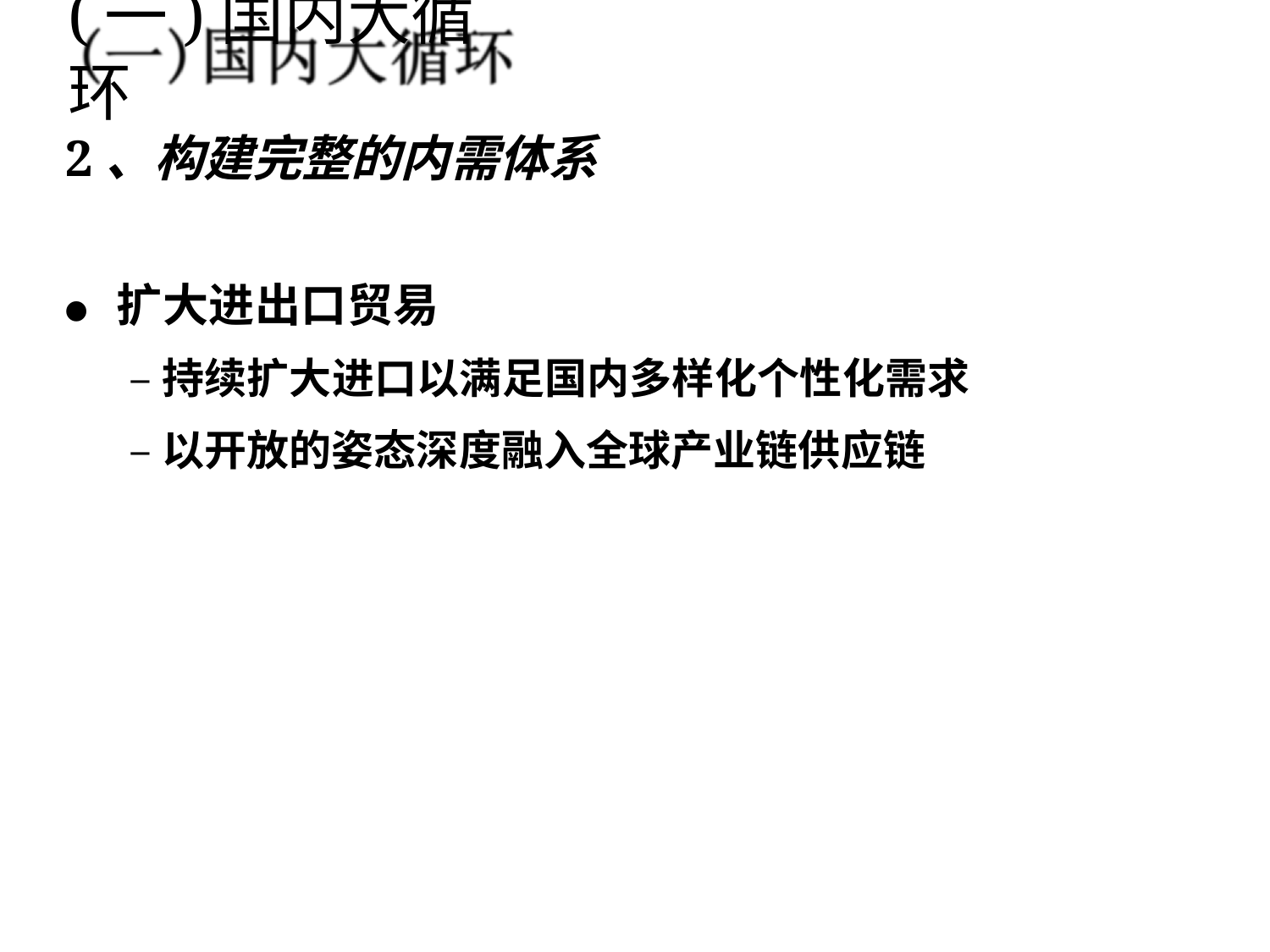

# (一)国内大循环
2、构建完整的内需体系

⚫	扩大进出口贸易
–持续扩大进口以满足国内多样化个性化需求
–以开放的姿态深度融入全球产业链供应链